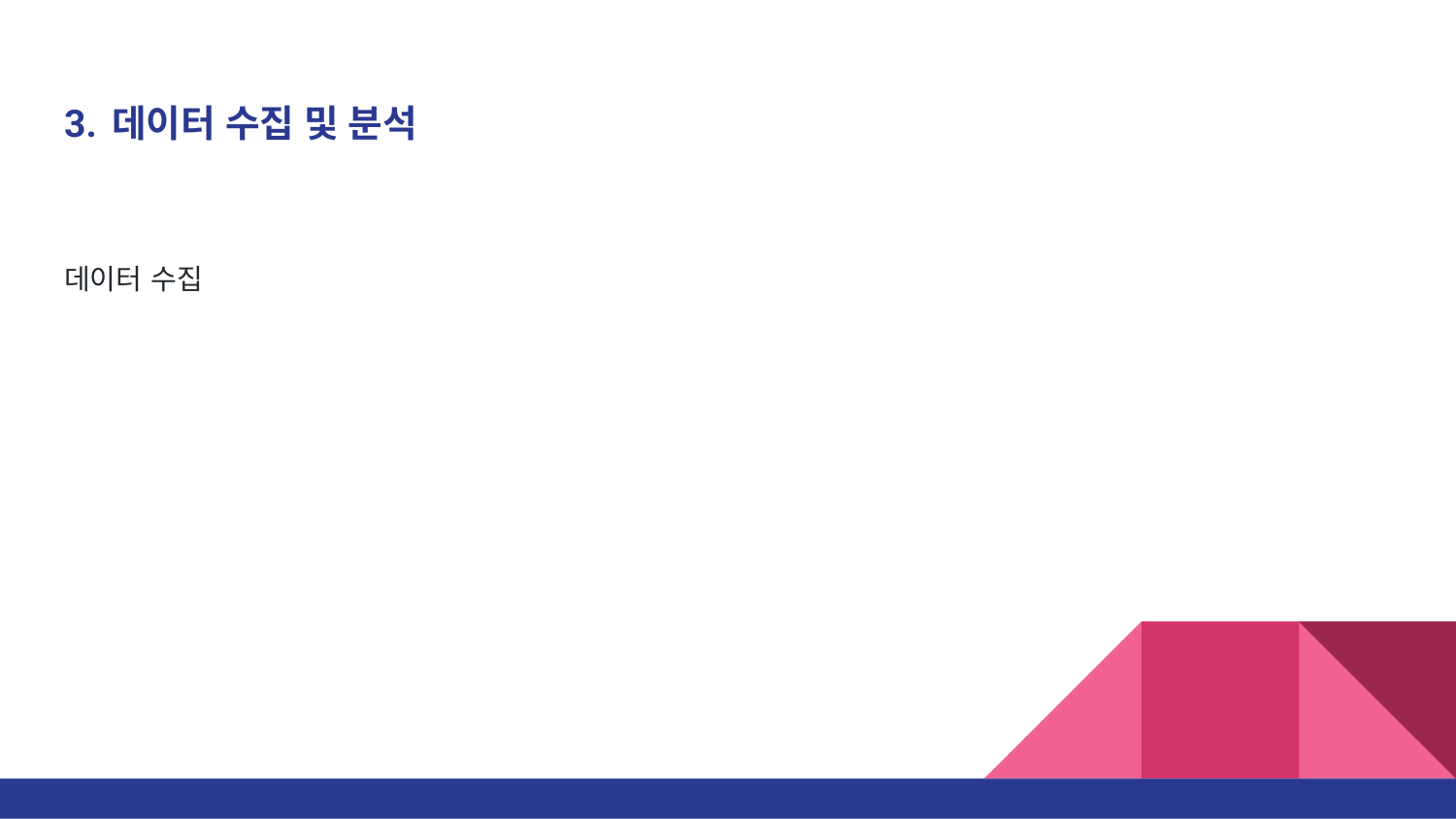

# 3. 데이터 수집 및 분석

데이터 수집